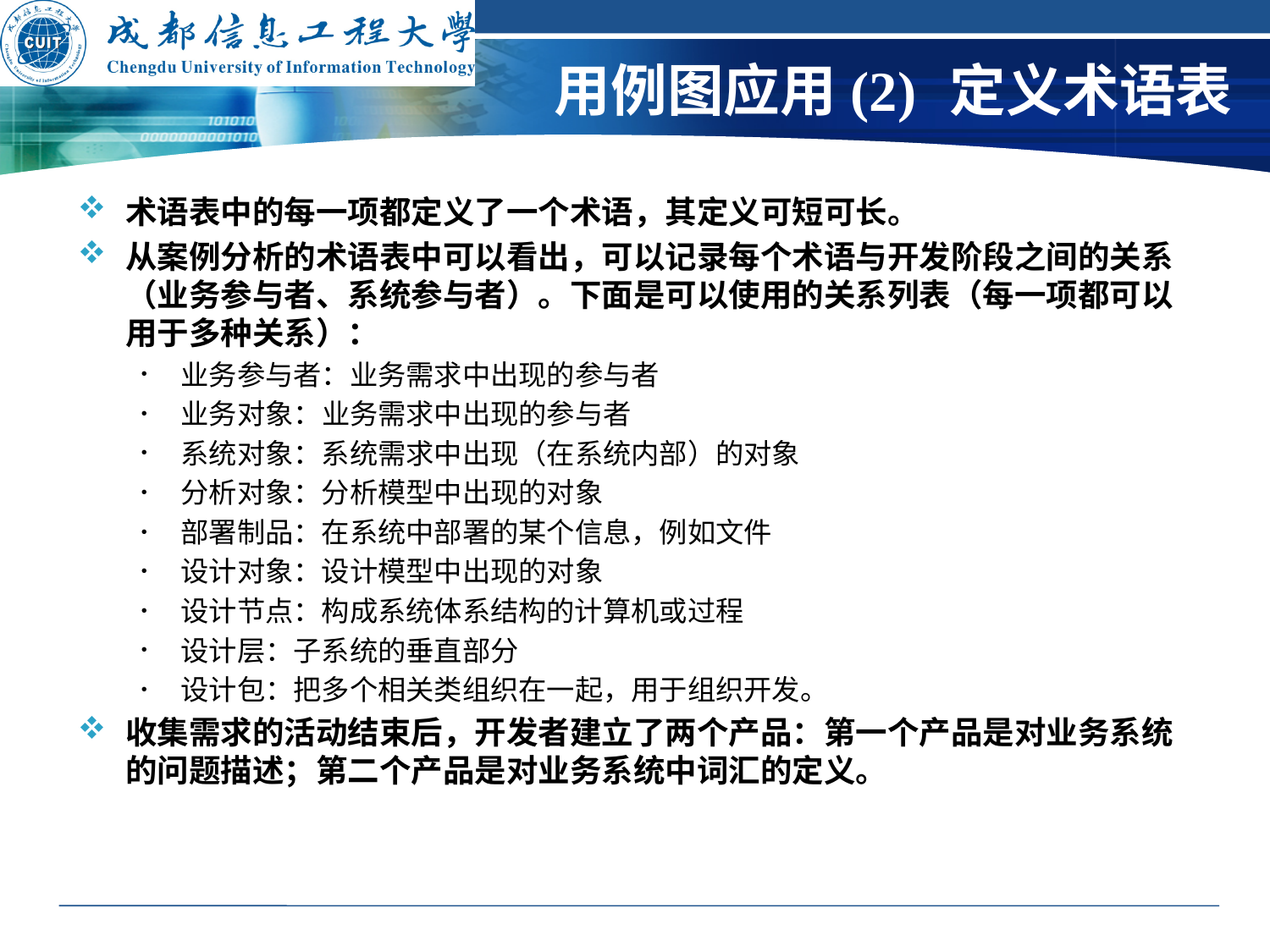

# 用例图应用(2) 定义术语表
术语表中的每一项都定义了一个术语，其定义可短可长。
从案例分析的术语表中可以看出，可以记录每个术语与开发阶段之间的关系（业务参与者、系统参与者）。下面是可以使用的关系列表（每一项都可以用于多种关系）：
业务参与者：业务需求中出现的参与者
业务对象：业务需求中出现的参与者
系统对象：系统需求中出现（在系统内部）的对象
分析对象：分析模型中出现的对象
部署制品：在系统中部署的某个信息，例如文件
设计对象：设计模型中出现的对象
设计节点：构成系统体系结构的计算机或过程
设计层：子系统的垂直部分
设计包：把多个相关类组织在一起，用于组织开发。
收集需求的活动结束后，开发者建立了两个产品：第一个产品是对业务系统的问题描述；第二个产品是对业务系统中词汇的定义。